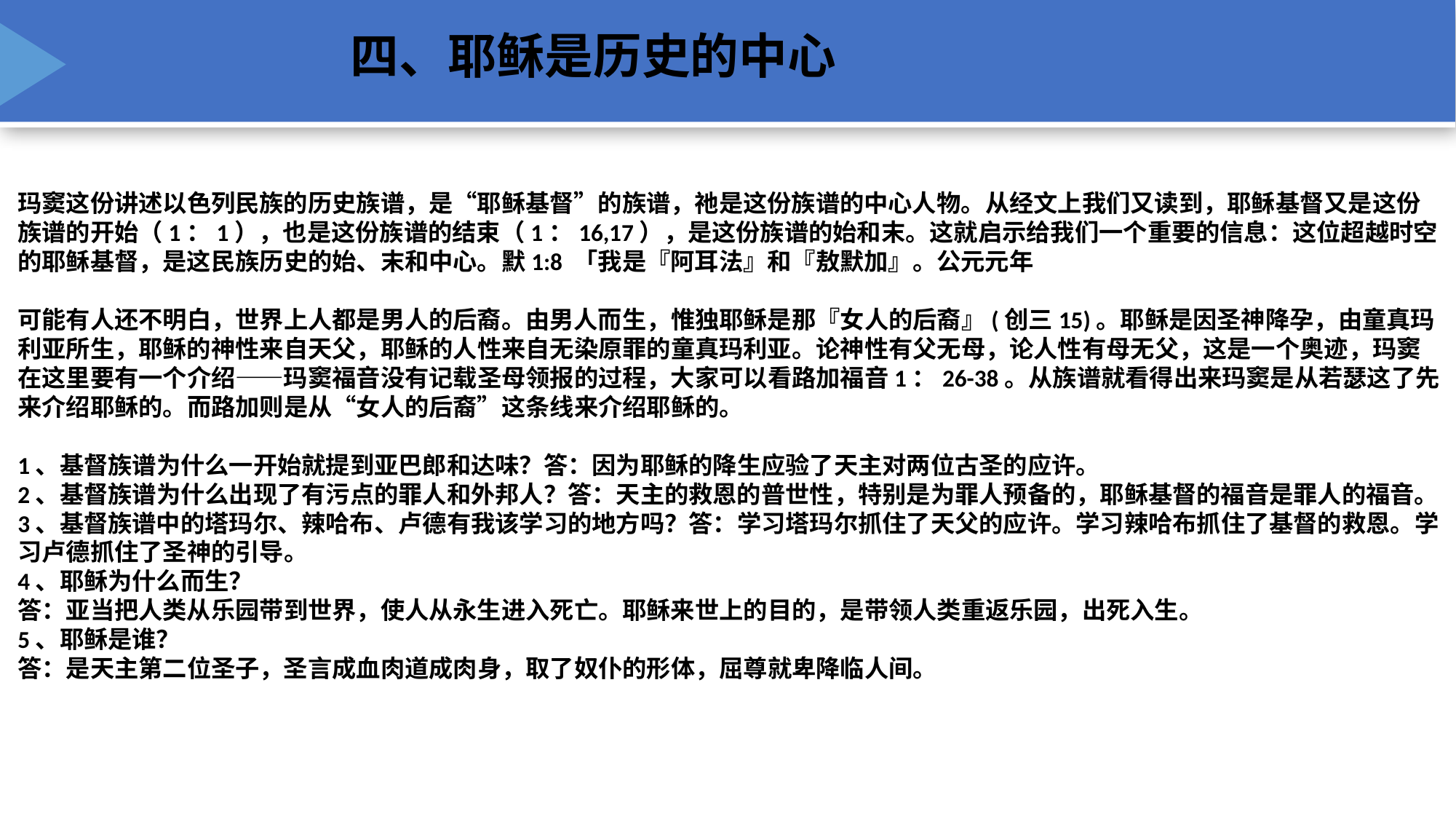

四、耶稣是历史的中心

玛窦这份讲述以色列民族的历史族谱，是“耶稣基督”的族谱，祂是这份族谱的中心人物。从经文上我们又读到，耶稣基督又是这份族谱的开始（1：1），也是这份族谱的结束（1：16,17），是这份族谱的始和末。这就启示给我们一个重要的信息：这位超越时空的耶稣基督，是这民族历史的始、末和中心。默1:8 「我是『阿耳法』和『敖默加』。公元元年

可能有人还不明白，世界上人都是男人的后裔。由男人而生，惟独耶稣是那『女人的后裔』(创三15)。耶稣是因圣神降孕，由童真玛利亚所生，耶稣的神性来自天父，耶稣的人性来自无染原罪的童真玛利亚。论神性有父无母，论人性有母无父，这是一个奥迹，玛窦在这里要有一个介绍——玛窦福音没有记载圣母领报的过程，大家可以看路加福音1：26-38。从族谱就看得出来玛窦是从若瑟这了先来介绍耶稣的。而路加则是从“女人的后裔”这条线来介绍耶稣的。

1、基督族谱为什么一开始就提到亚巴郎和达味？答：因为耶稣的降生应验了天主对两位古圣的应许。
2、基督族谱为什么出现了有污点的罪人和外邦人？答：天主的救恩的普世性，特别是为罪人预备的，耶稣基督的福音是罪人的福音。
3、基督族谱中的塔玛尔、辣哈布、卢德有我该学习的地方吗？答：学习塔玛尔抓住了天父的应许。学习辣哈布抓住了基督的救恩。学习卢德抓住了圣神的引导。
4、耶稣为什么而生？
答：亚当把人类从乐园带到世界，使人从永生进入死亡。耶稣来世上的目的，是带领人类重返乐园，出死入生。
5、耶稣是谁？
答：是天主第二位圣子，圣言成血肉道成肉身，取了奴仆的形体，屈尊就卑降临人间。